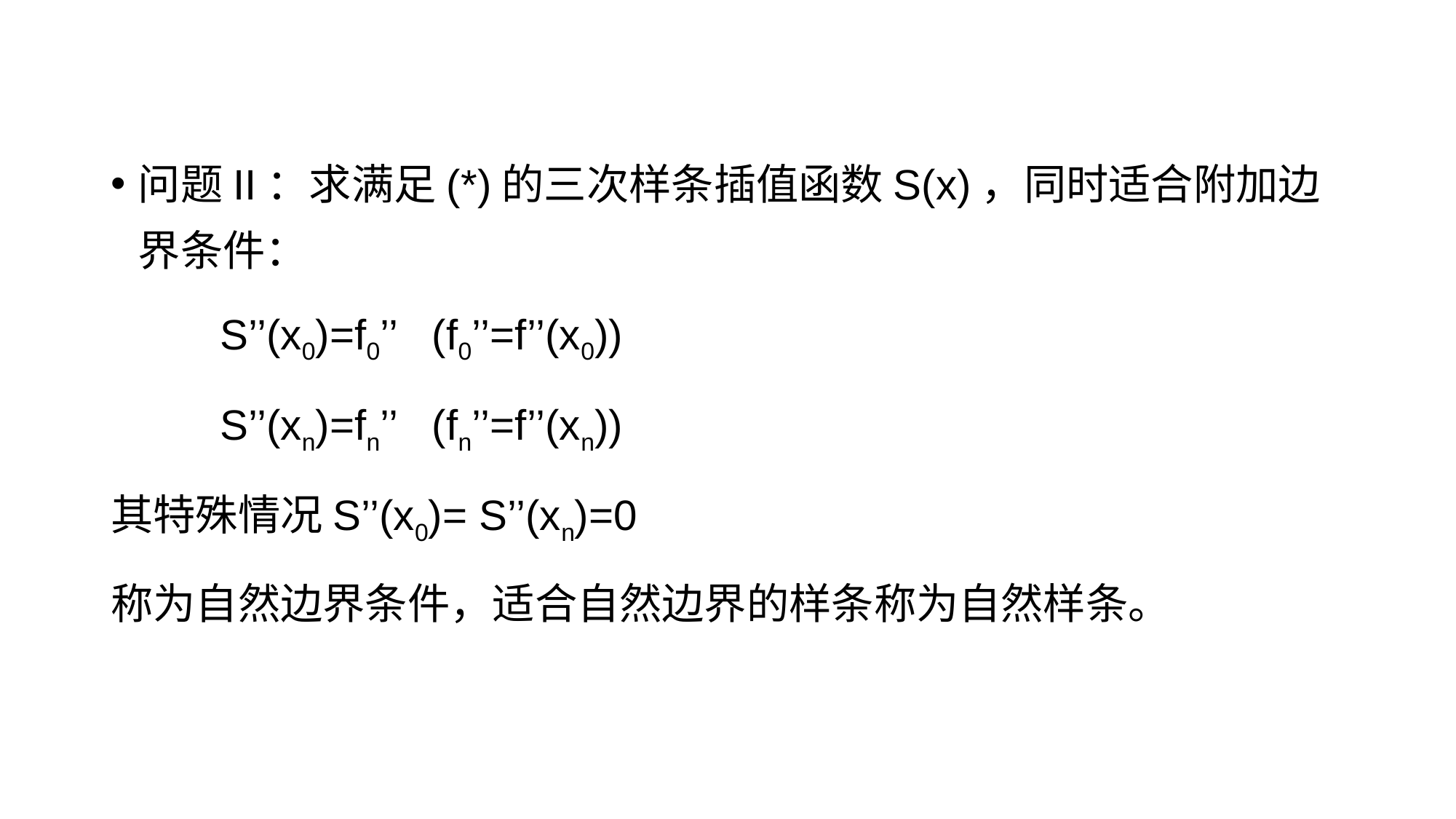

#
问题II：求满足(*)的三次样条插值函数S(x)，同时适合附加边界条件：
	S’’(x0)=f0’’   (f0’’=f’’(x0))
	S’’(xn)=fn’’   (fn’’=f’’(xn))
其特殊情况S’’(x0)= S’’(xn)=0
称为自然边界条件，适合自然边界的样条称为自然样条。